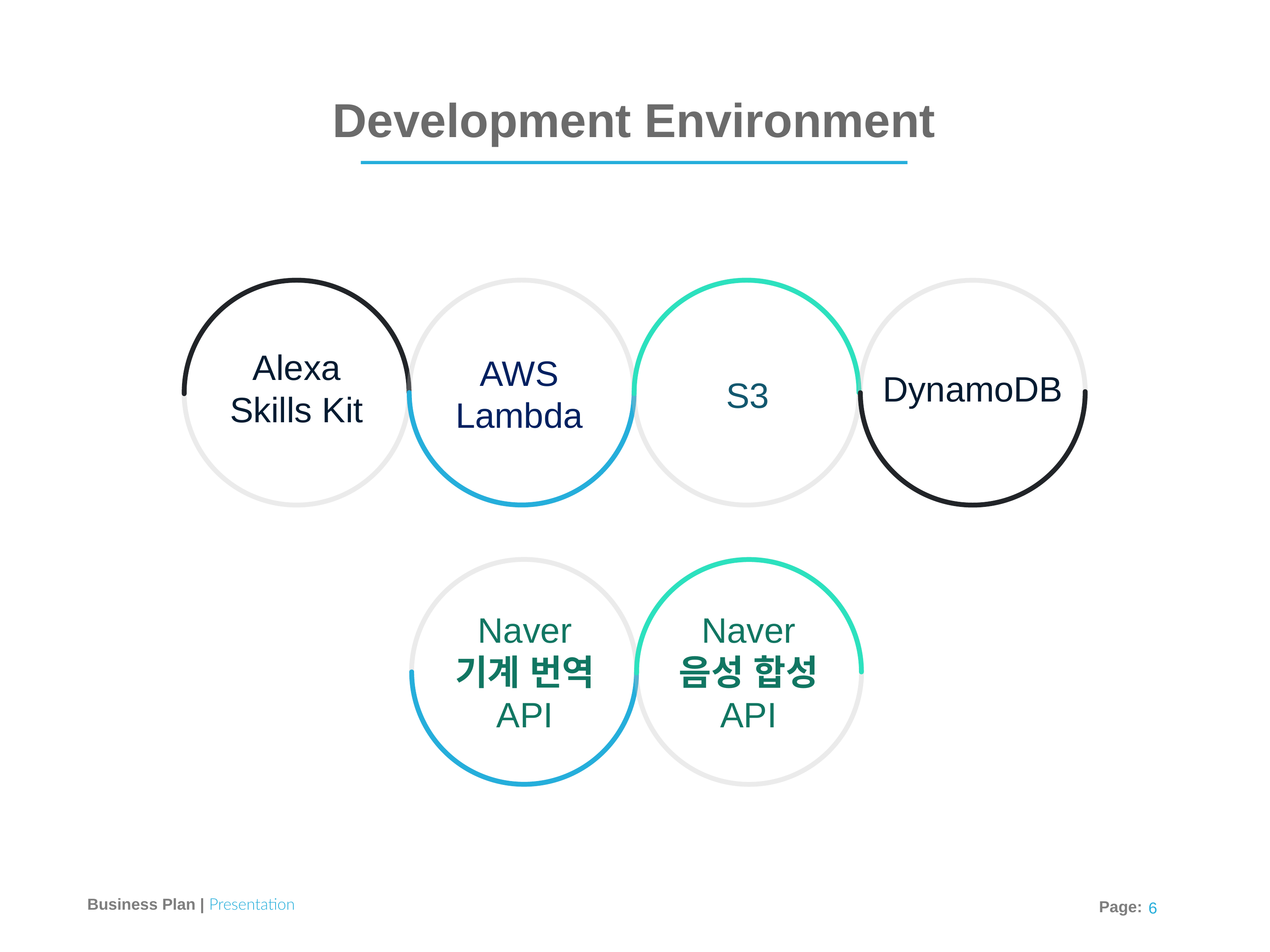

Development Environment

Alexa Skills Kit
AWS Lambda
DynamoDB
S3

Naver
기계 번역
API
Naver
음성 합성
API